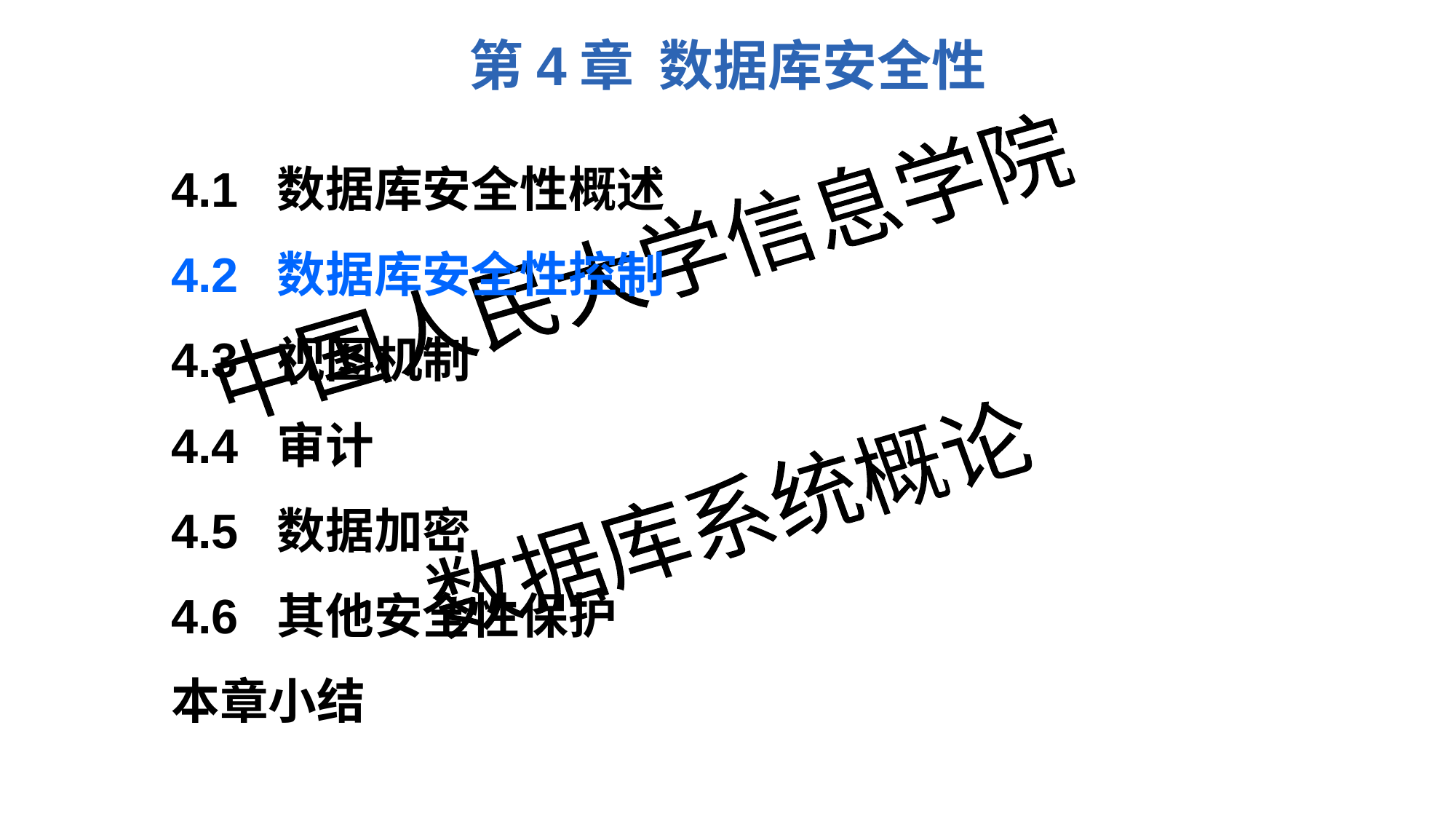

第4章  数据库安全性
4.1  数据库安全性概述
4.2  数据库安全性控制
4.3  视图机制
4.4  审计
4.5  数据加密
4.6  其他安全性保护
本章小结